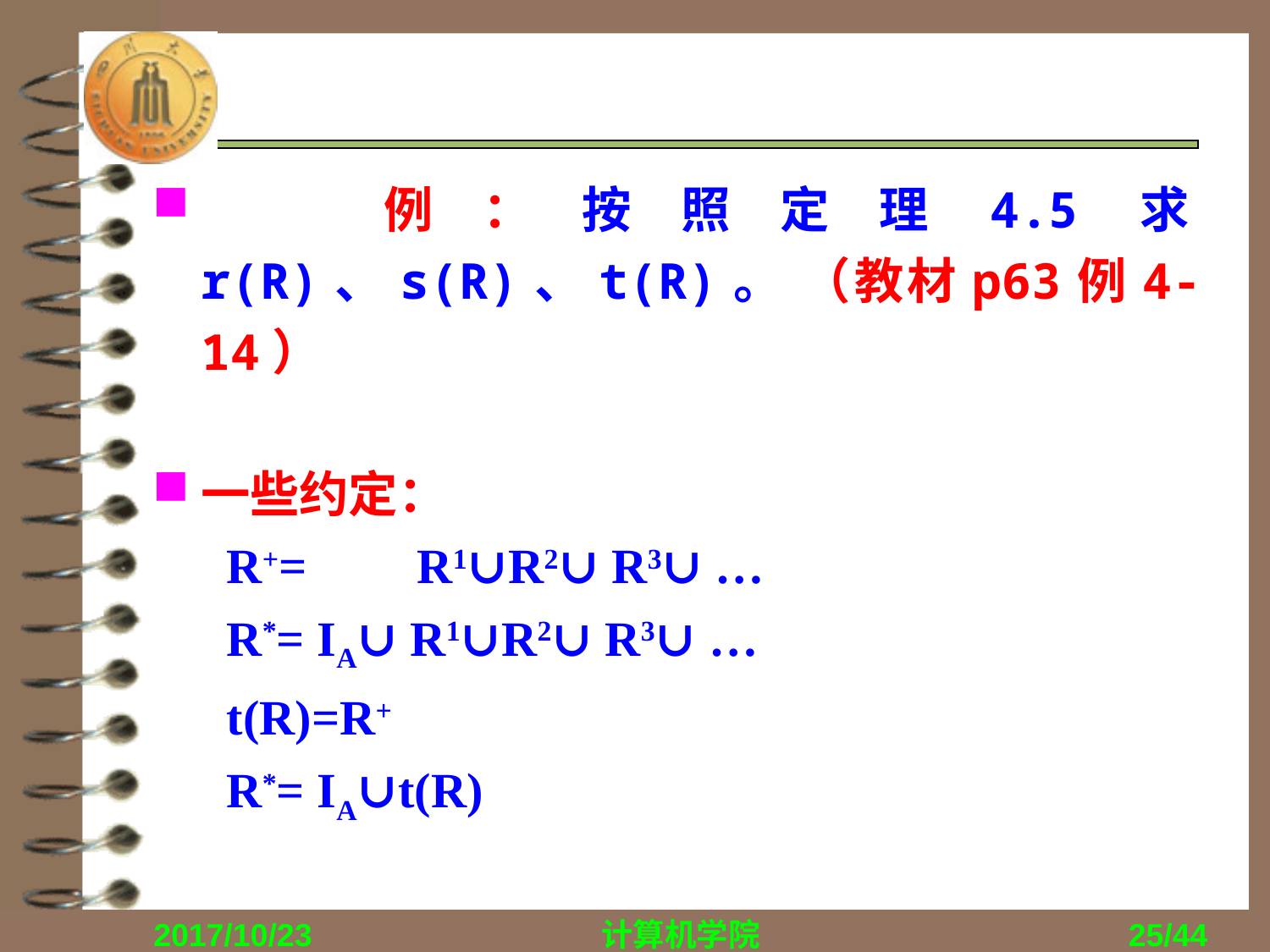

#
  例：按照定理4.5求r(R)、s(R)、t(R)。 （教材p63例4-14）

一些约定：
      R+=         R1∪R2∪ R3∪ …
      R*= IA∪ R1∪R2∪ R3∪ …
      t(R)=R+
      R*= IA∪t(R)
2017/10/23
计算机学院
25/44